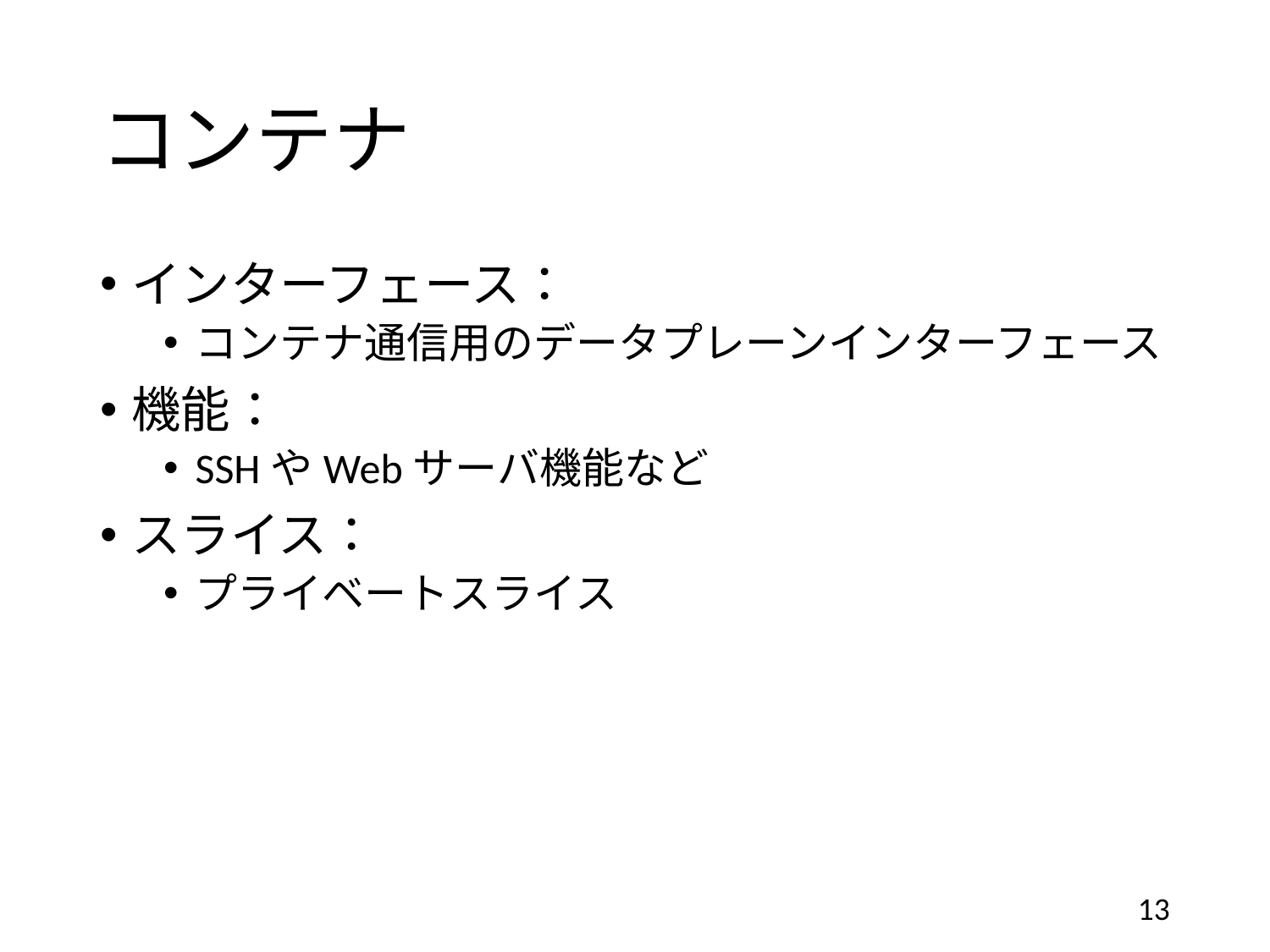

# コンテナ
インターフェース：
コンテナ通信用のデータプレーンインターフェース
機能：
SSHやWebサーバ機能など
スライス：
プライベートスライス

13